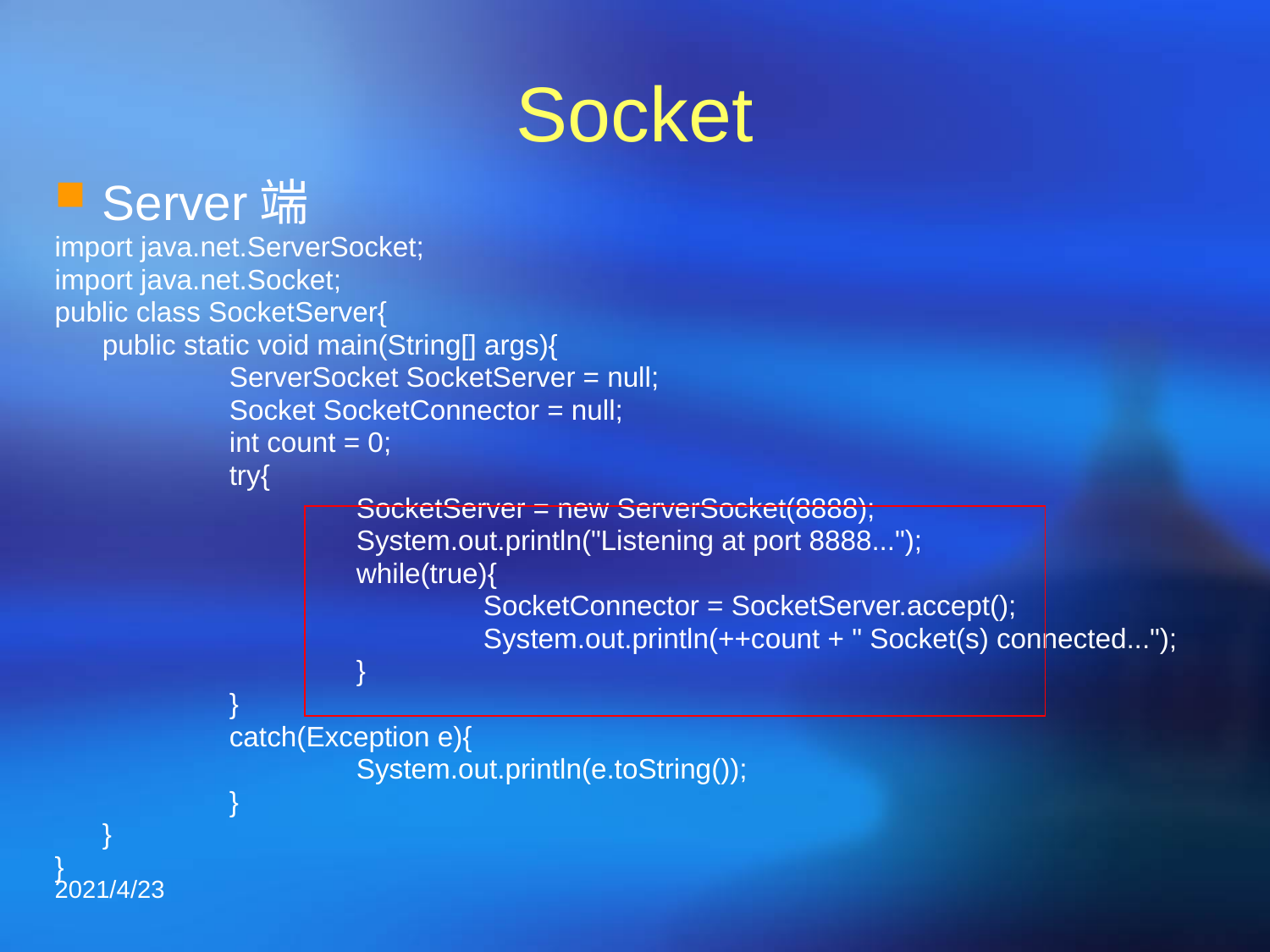

# Socket
Server端
import java.net.ServerSocket;
import java.net.Socket;
public class SocketServer{
	public static void main(String[] args){
		ServerSocket SocketServer = null;
		Socket SocketConnector = null;
		int count = 0;
		try{
			SocketServer = new ServerSocket(8888);
			System.out.println("Listening at port 8888...");
			while(true){
				SocketConnector = SocketServer.accept();
				System.out.println(++count + " Socket(s) connected...");
			}
		}
		catch(Exception e){
			System.out.println(e.toString());
		}
	}
}

2021/4/23